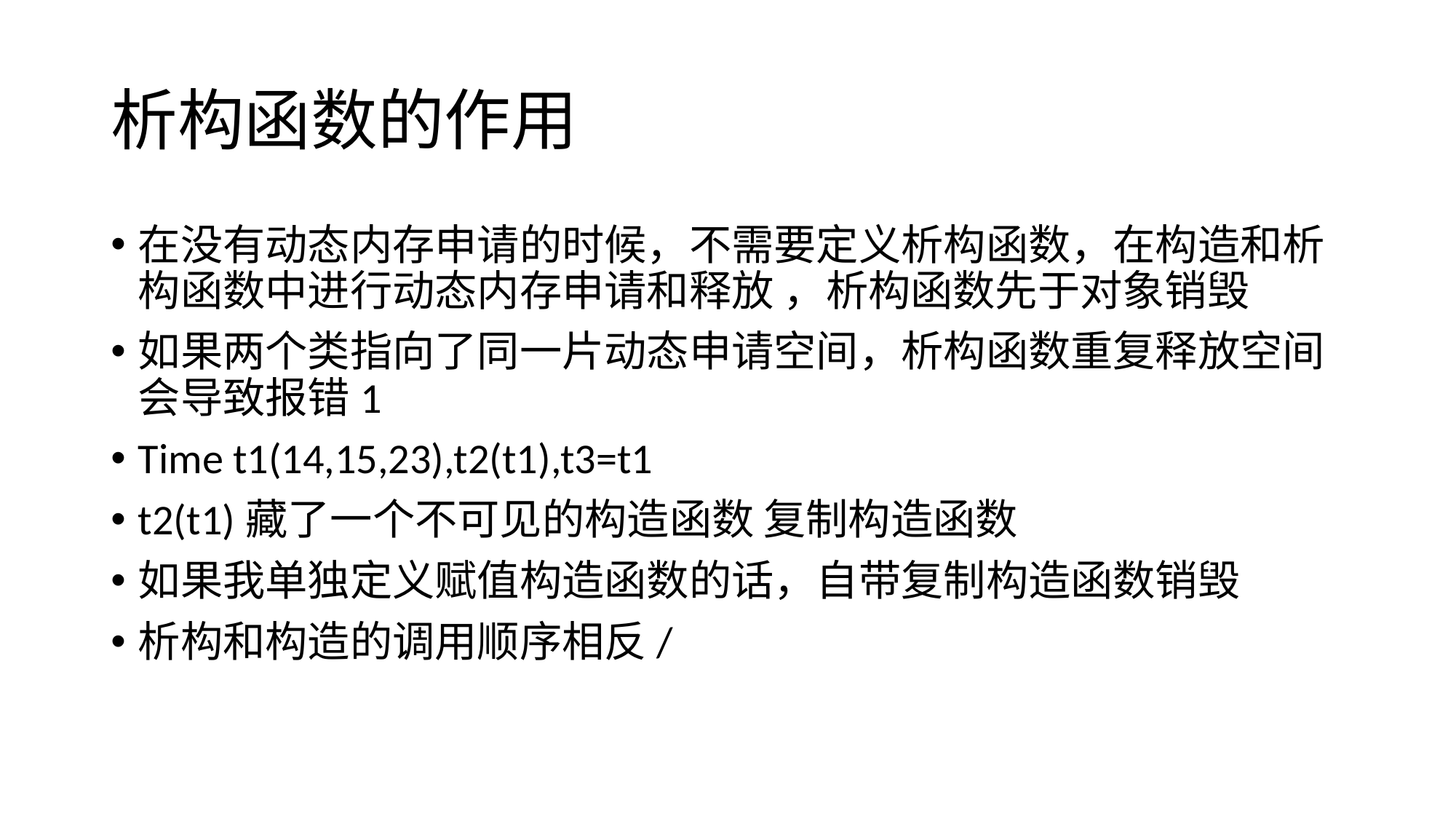

# 析构函数的作用
在没有动态内存申请的时候，不需要定义析构函数，在构造和析构函数中进行动态内存申请和释放 ，析构函数先于对象销毁
如果两个类指向了同一片动态申请空间，析构函数重复释放空间会导致报错1
Time t1(14,15,23),t2(t1),t3=t1
t2(t1)藏了一个不可见的构造函数 复制构造函数
如果我单独定义赋值构造函数的话，自带复制构造函数销毁
析构和构造的调用顺序相反/